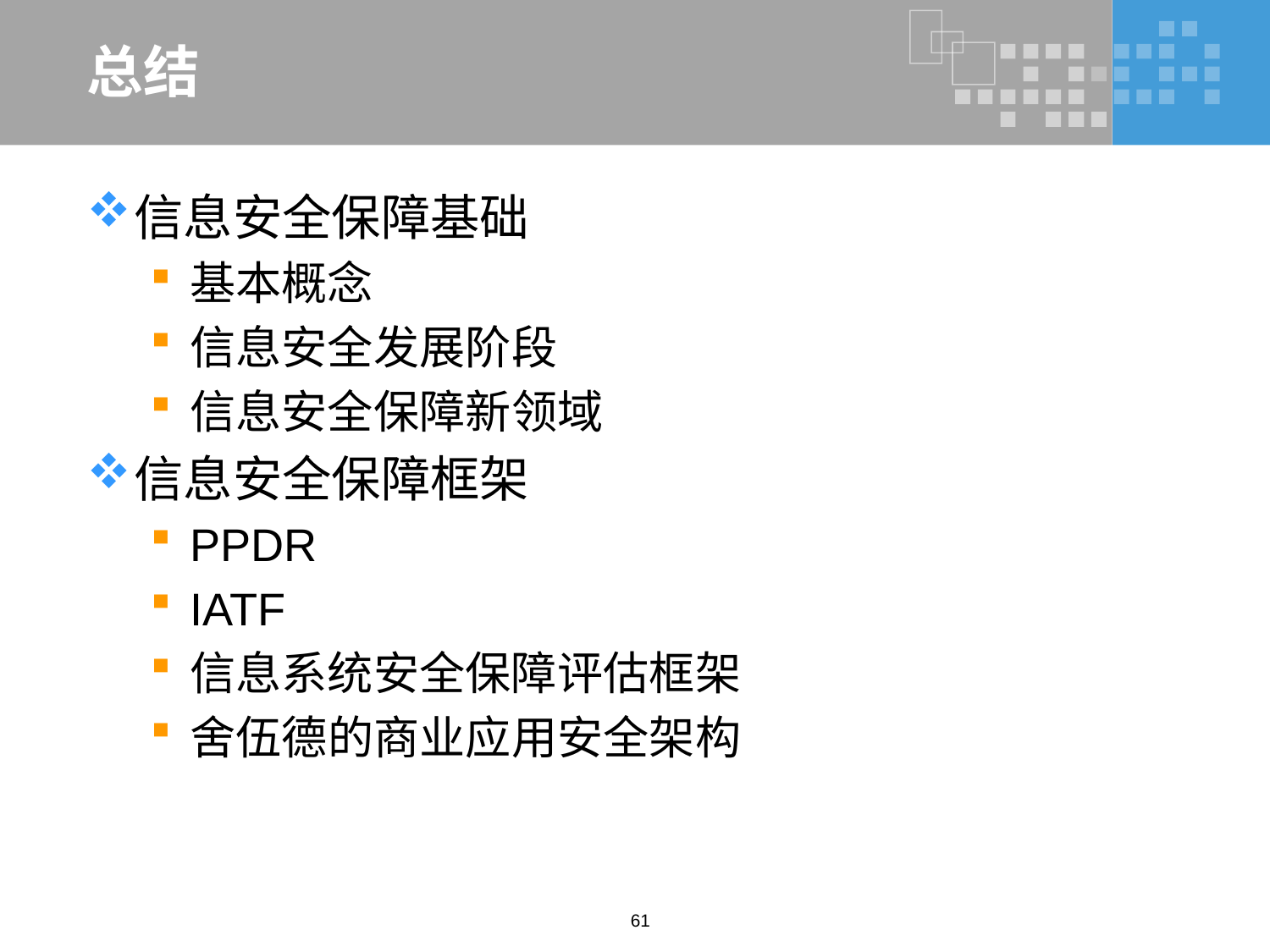

# 总结
信息安全保障基础
基本概念
信息安全发展阶段
信息安全保障新领域
信息安全保障框架
PPDR
IATF
信息系统安全保障评估框架
舍伍德的商业应用安全架构
61